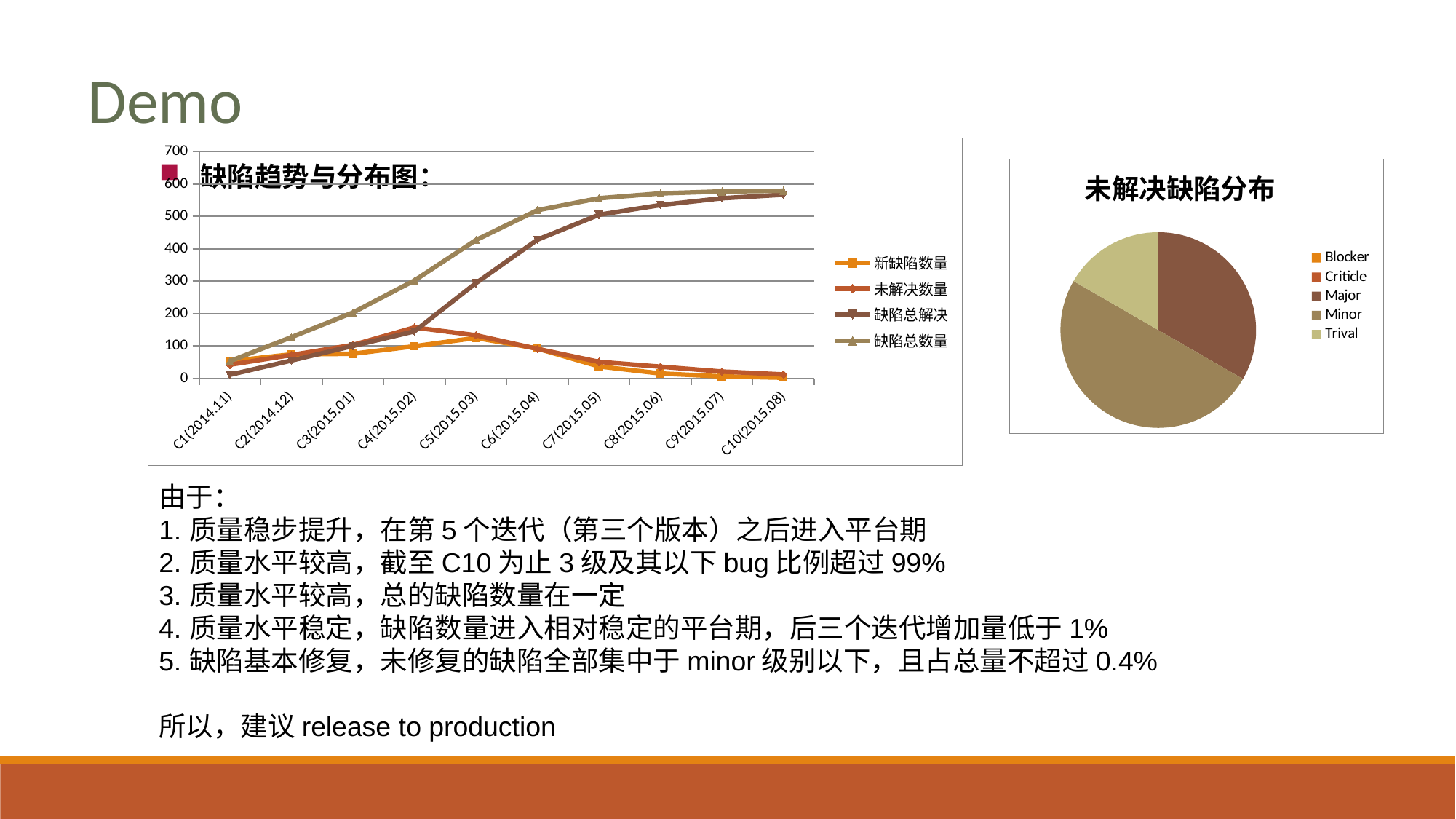

Demo

### Chart

| Category | 新缺陷数量 | 未解决数量 | 缺陷总解决 | 缺陷总数量 |
|---|---|---|---|---|
| C1(2014.11) | 53.0 | 42.0 | 11.0 | 53.0 |
| C2(2014.12) | 74.0 | 72.0 | 55.0 | 127.0 |
| C3(2015.01) | 76.0 | 103.0 | 100.0 | 203.0 |
| C4(2015.02) | 99.0 | 157.0 | 145.0 | 302.0 |
| C5(2015.03) | 125.0 | 133.0 | 294.0 | 427.0 |
| C6(2015.04) | 92.0 | 91.0 | 428.0 | 519.0 |
| C7(2015.05) | 37.0 | 51.0 | 505.0 | 556.0 |
| C8(2015.06) | 15.0 | 36.0 | 535.0 | 571.0 |
| C9(2015.07) | 6.0 | 21.0 | 556.0 | 577.0 |
| C10(2015.08) | 2.0 | 12.0 | 567.0 | 579.0 |
缺陷趋势与分布图：

### Chart:

| Category |  |
|---|---|
| Blocker | 0.0 |
| Criticle | 0.0 |
| Major | 4.0 |
| Minor | 6.0 |
| Trival | 2.0 |
由于：
质量稳步提升，在第5个迭代（第三个版本）之后进入平台期
质量水平较高，截至C10为止3级及其以下bug比例超过99%
质量水平较高，总的缺陷数量在一定
质量水平稳定，缺陷数量进入相对稳定的平台期，后三个迭代增加量低于1%
缺陷基本修复，未修复的缺陷全部集中于minor级别以下，且占总量不超过0.4%

所以，建议release to production